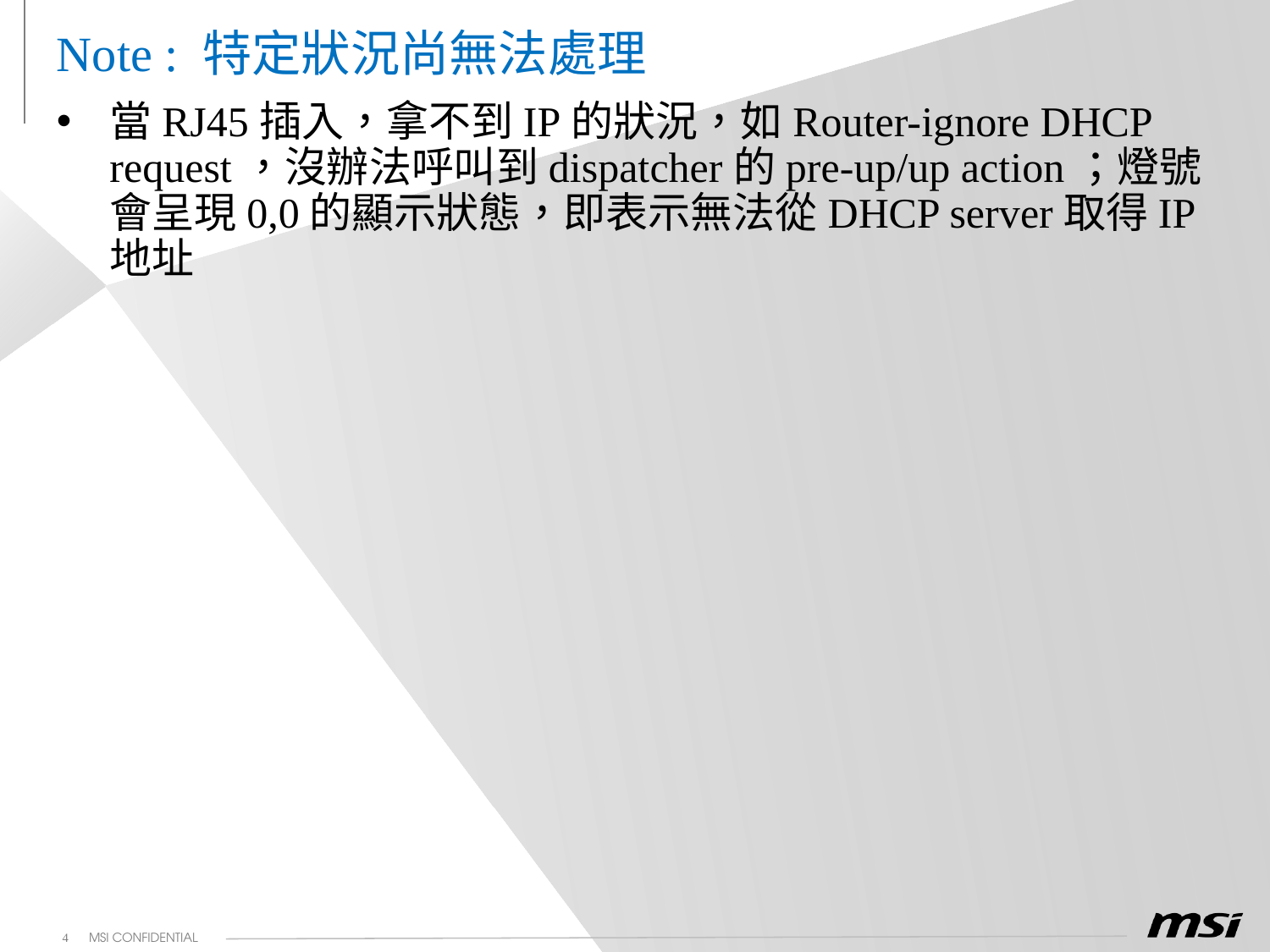

Note : 特定狀況尚無法處理
當RJ45插入，拿不到IP的狀況，如Router-ignore DHCP request，沒辦法呼叫到dispatcher的pre-up/up action；燈號會呈現0,0的顯示狀態，即表示無法從DHCP server取得IP地址

4